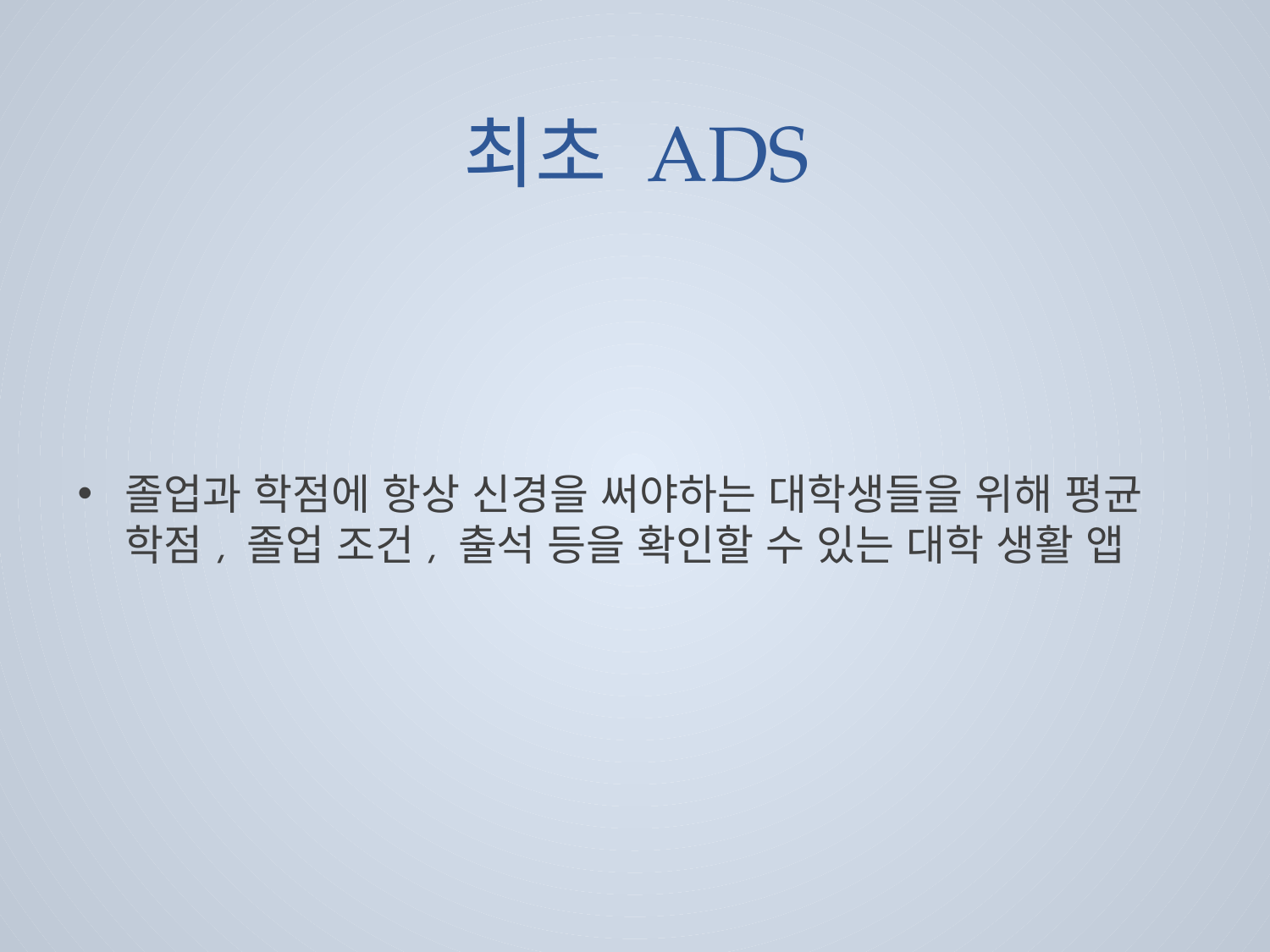

# 최초 ADS
졸업과 학점에 항상 신경을 써야하는 대학생들을 위해 평균 학점, 졸업 조건, 출석 등을 확인할 수 있는 대학 생활 앱